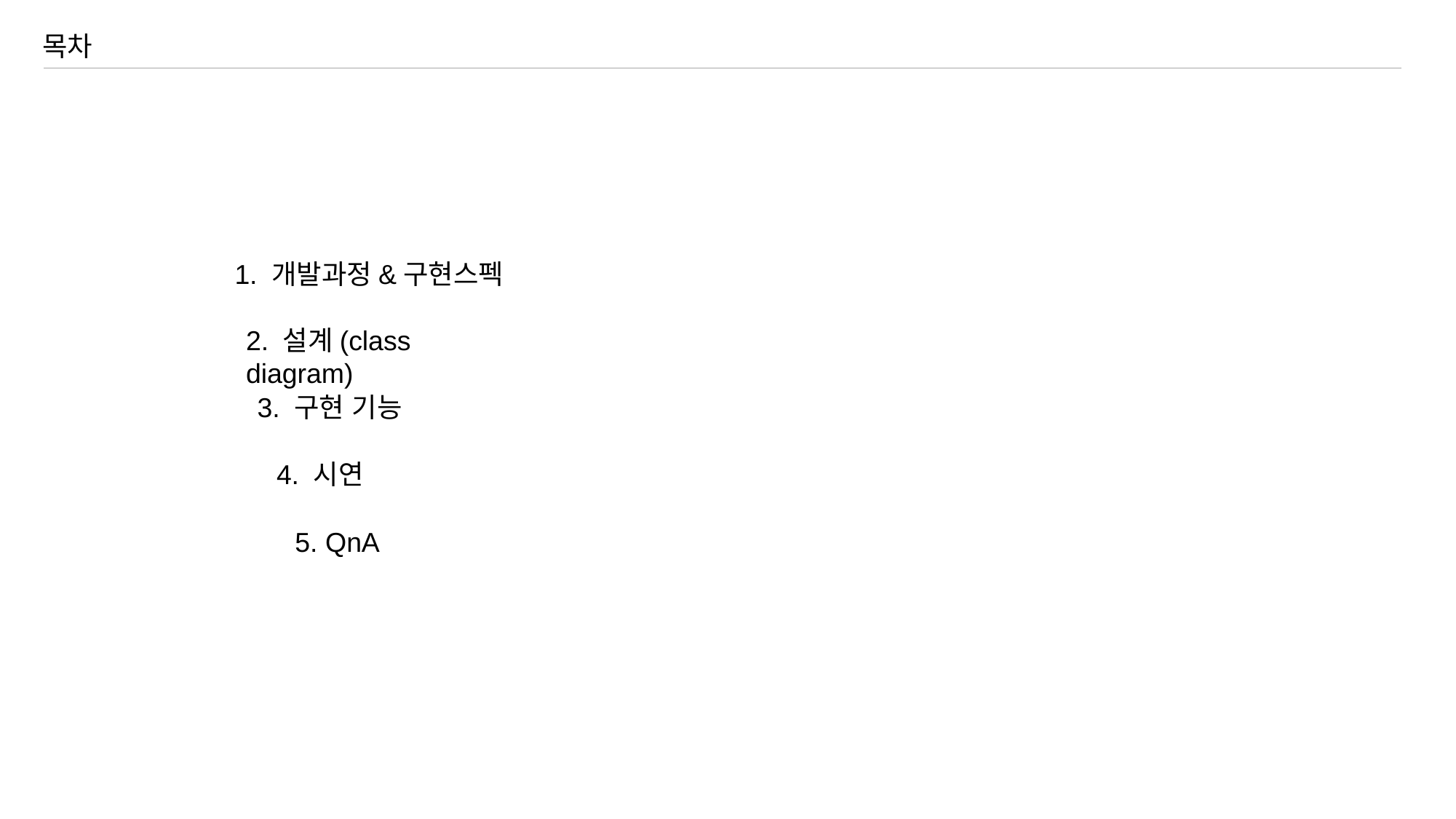

목차
1. 개발과정&구현스펙
2. 설계(class diagram)
3. 구현 기능
4. 시연
5. QnA